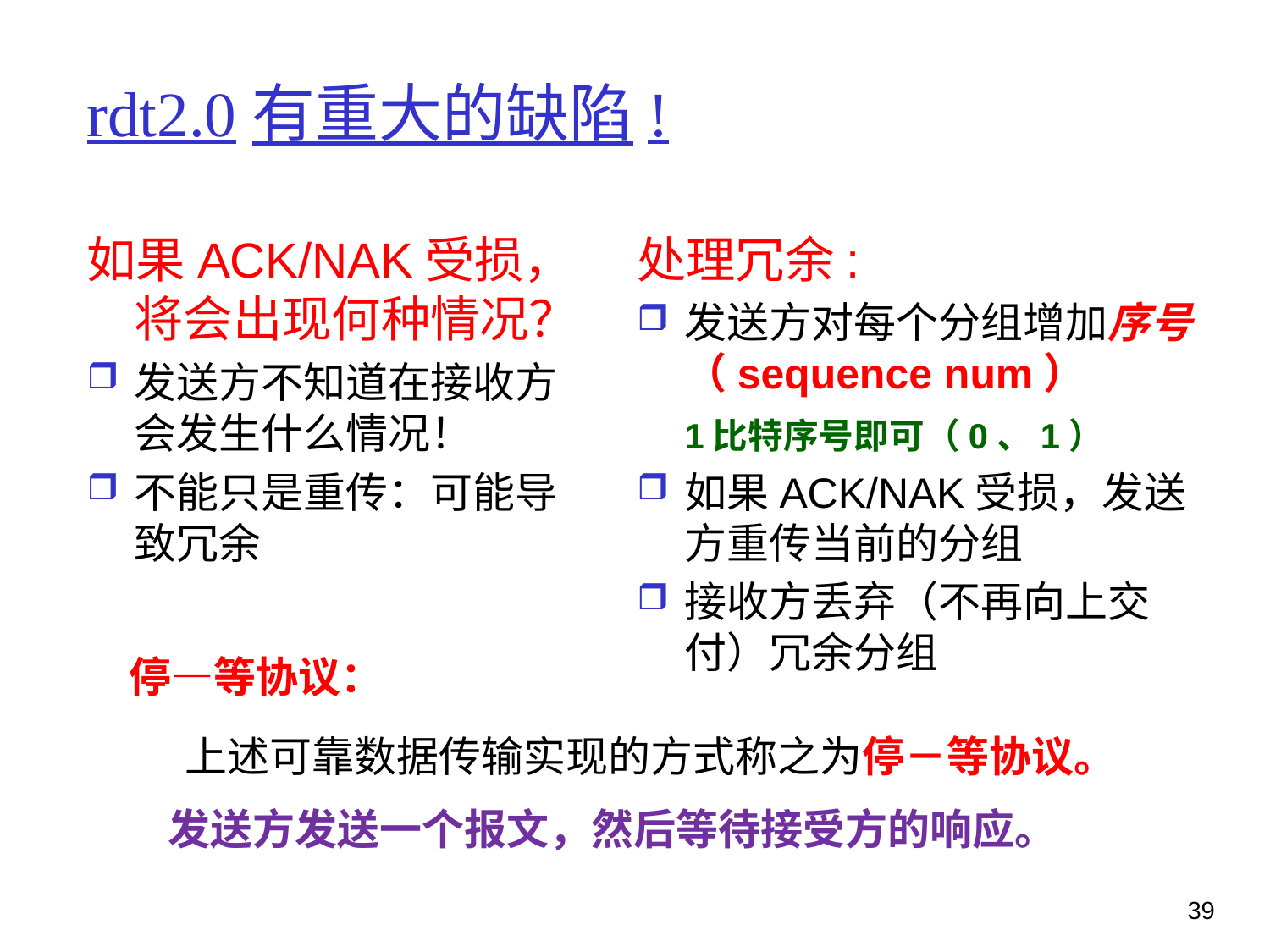

# rdt2.0有重大的缺陷!
如果ACK/NAK受损，将会出现何种情况？
发送方不知道在接收方会发生什么情况！
不能只是重传：可能导致冗余

处理冗余:
发送方对每个分组增加序号（sequence num）
    1比特序号即可（0、1）
如果ACK/NAK受损，发送方重传当前的分组
接收方丢弃（不再向上交付）冗余分组
停—等协议：
    上述可靠数据传输实现的方式称之为停－等协议。
   发送方发送一个报文，然后等待接受方的响应。
39